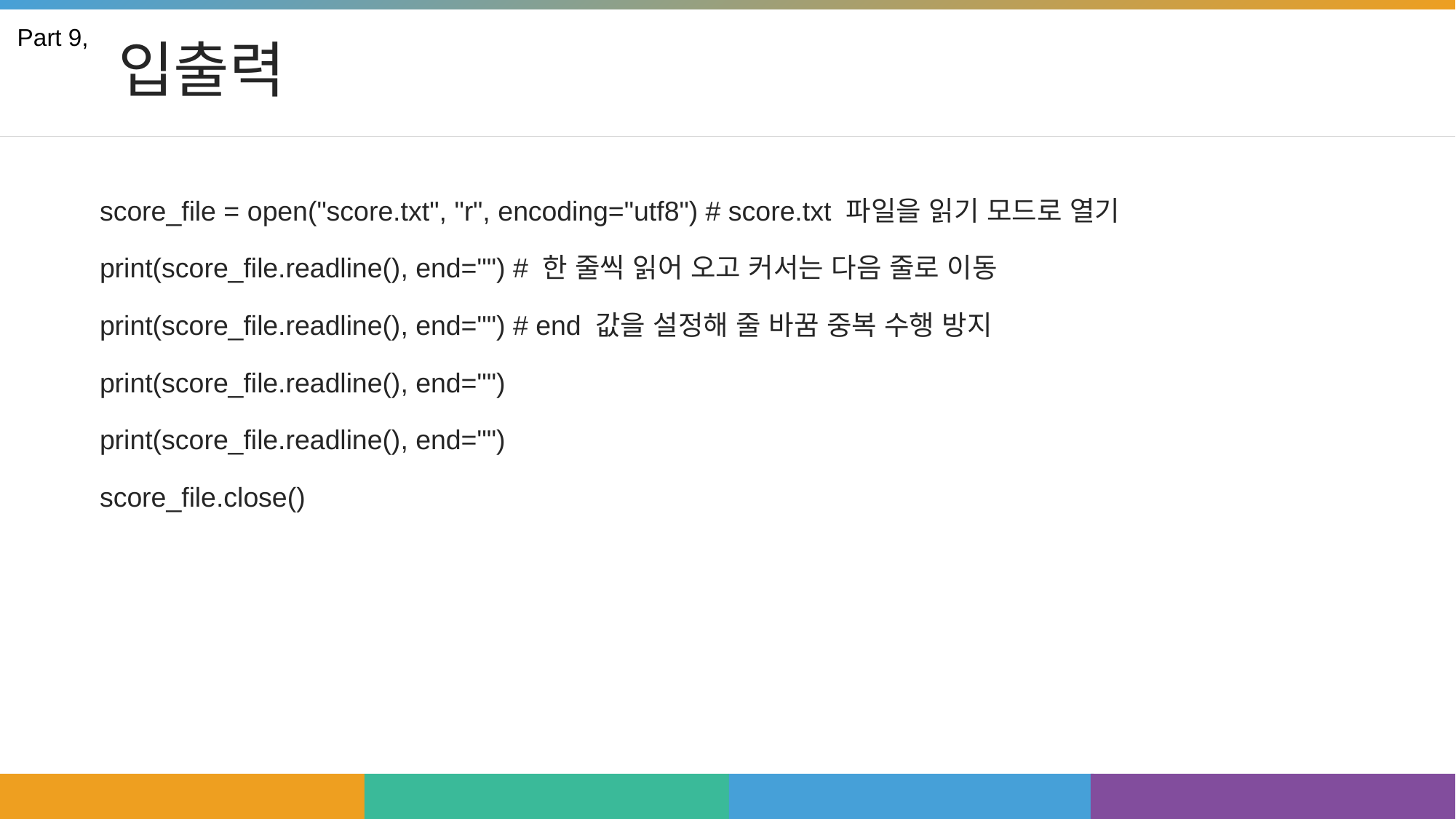

# 입출력
Part 9,
score_file = open("score.txt", "r", encoding="utf8") # score.txt 파일을 읽기 모드로 열기
print(score_file.readline(), end="") # 한 줄씩 읽어 오고 커서는 다음 줄로 이동
print(score_file.readline(), end="") # end 값을 설정해 줄 바꿈 중복 수행 방지
print(score_file.readline(), end="")
print(score_file.readline(), end="")
score_file.close()